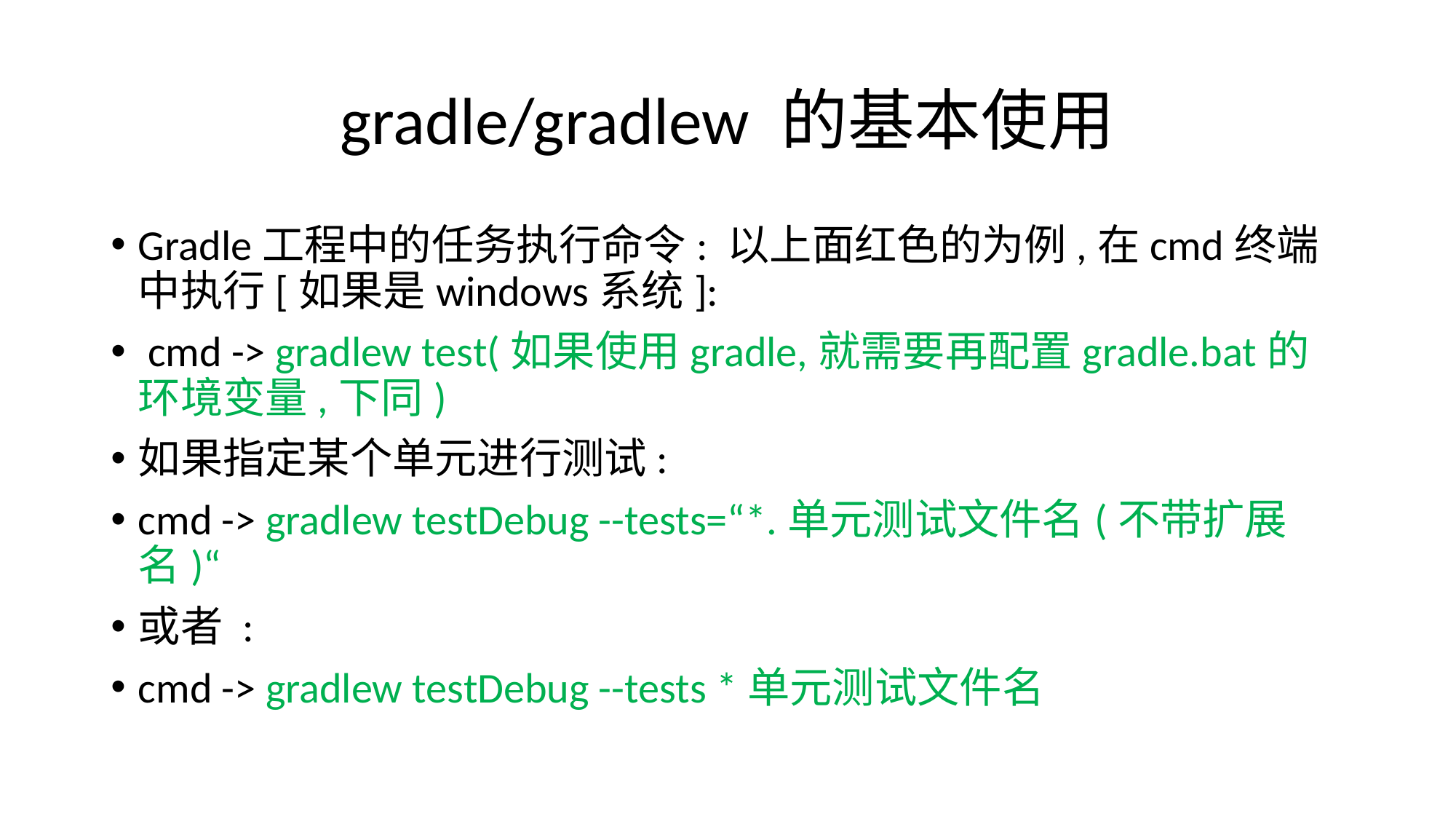

# gradle/gradlew 的基本使用
Gradle工程中的任务执行命令: 以上面红色的为例,在cmd终端中执行[如果是windows系统]:
 cmd -> gradlew test(如果使用gradle,就需要再配置gradle.bat的环境变量,下同)
如果指定某个单元进行测试:
cmd -> gradlew testDebug --tests=“*.单元测试文件名(不带扩展名)“
或者 :
cmd -> gradlew testDebug --tests *单元测试文件名